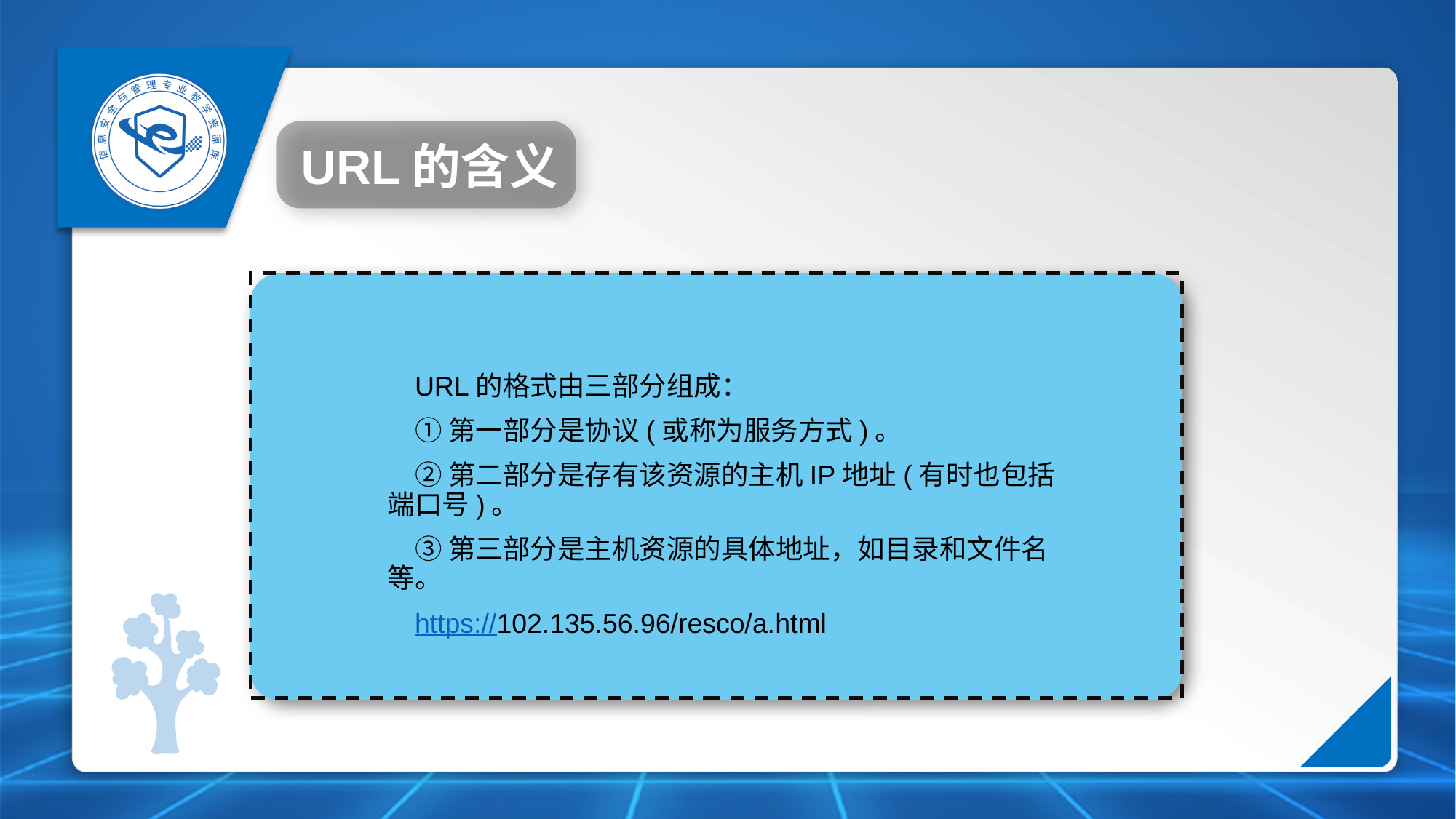

URL的含义

URL的格式由三部分组成：
①第一部分是协议(或称为服务方式)。
②第二部分是存有该资源的主机IP地址(有时也包括端口号)。
③第三部分是主机资源的具体地址，如目录和文件名等。
https://102.135.56.96/resco/a.html